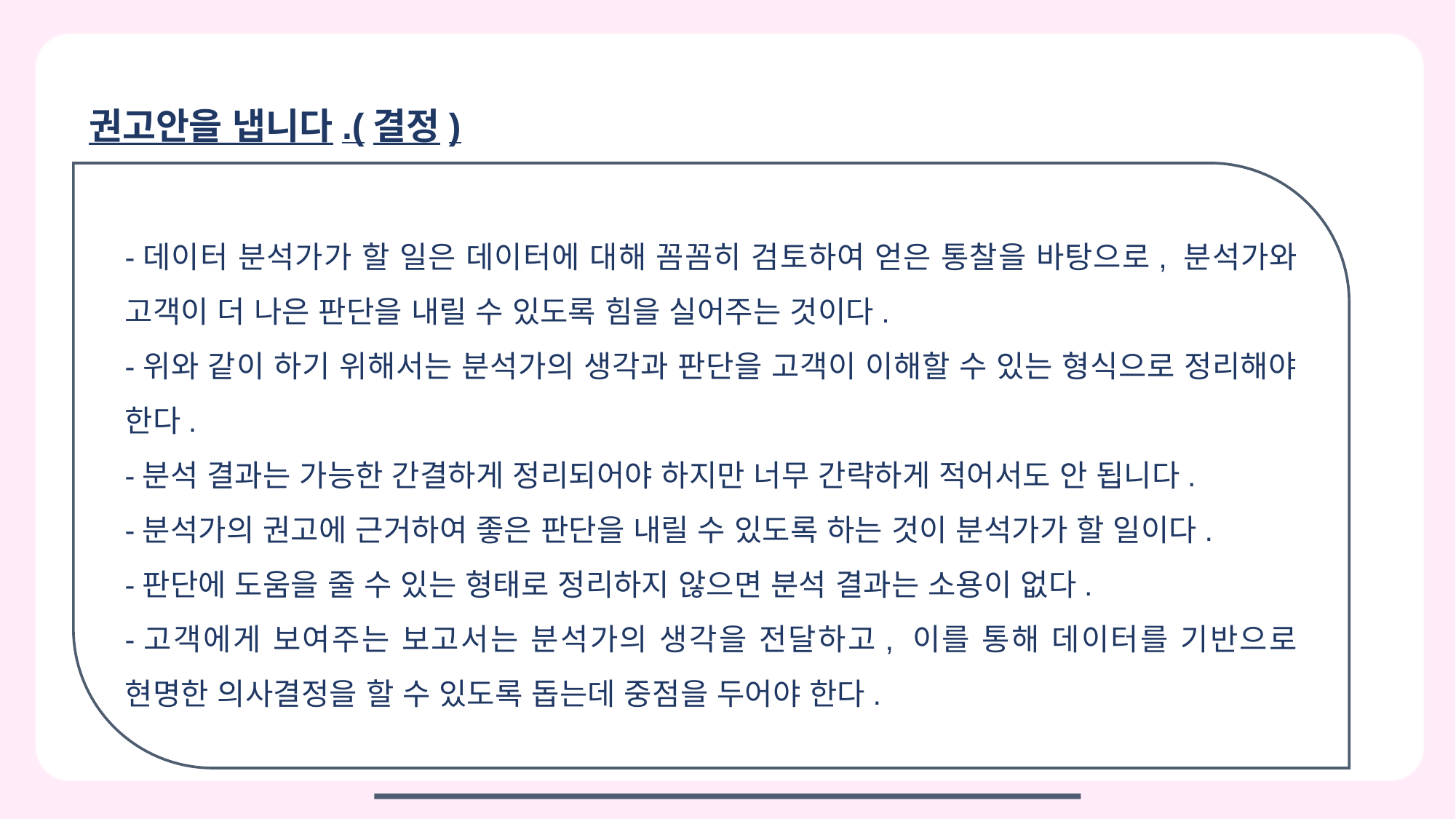

권고안을 냅니다.(결정)
-데이터 분석가가 할 일은 데이터에 대해 꼼꼼히 검토하여 얻은 통찰을 바탕으로, 분석가와 고객이 더 나은 판단을 내릴 수 있도록 힘을 실어주는 것이다.
-위와 같이 하기 위해서는 분석가의 생각과 판단을 고객이 이해할 수 있는 형식으로 정리해야 한다.
-분석 결과는 가능한 간결하게 정리되어야 하지만 너무 간략하게 적어서도 안 됩니다.
-분석가의 권고에 근거하여 좋은 판단을 내릴 수 있도록 하는 것이 분석가가 할 일이다.
-판단에 도움을 줄 수 있는 형태로 정리하지 않으면 분석 결과는 소용이 없다.
-고객에게 보여주는 보고서는 분석가의 생각을 전달하고, 이를 통해 데이터를 기반으로 현명한 의사결정을 할 수 있도록 돕는데 중점을 두어야 한다.